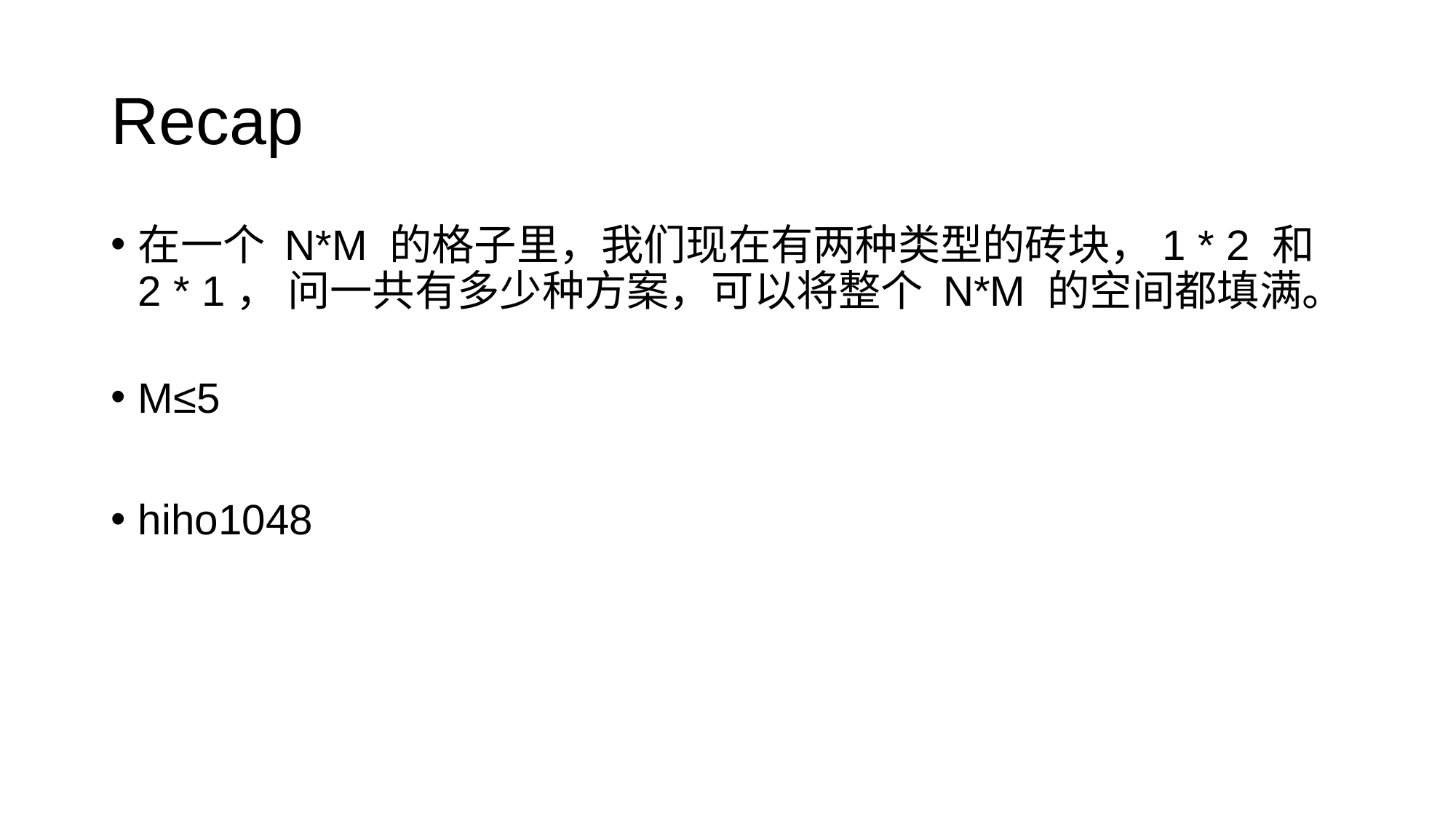

# Recap
在一个 N*M 的格子里，我们现在有两种类型的砖块，1 * 2 和 2 * 1， 问一共有多少种方案，可以将整个 N*M 的空间都填满。
M≤5

hiho1048